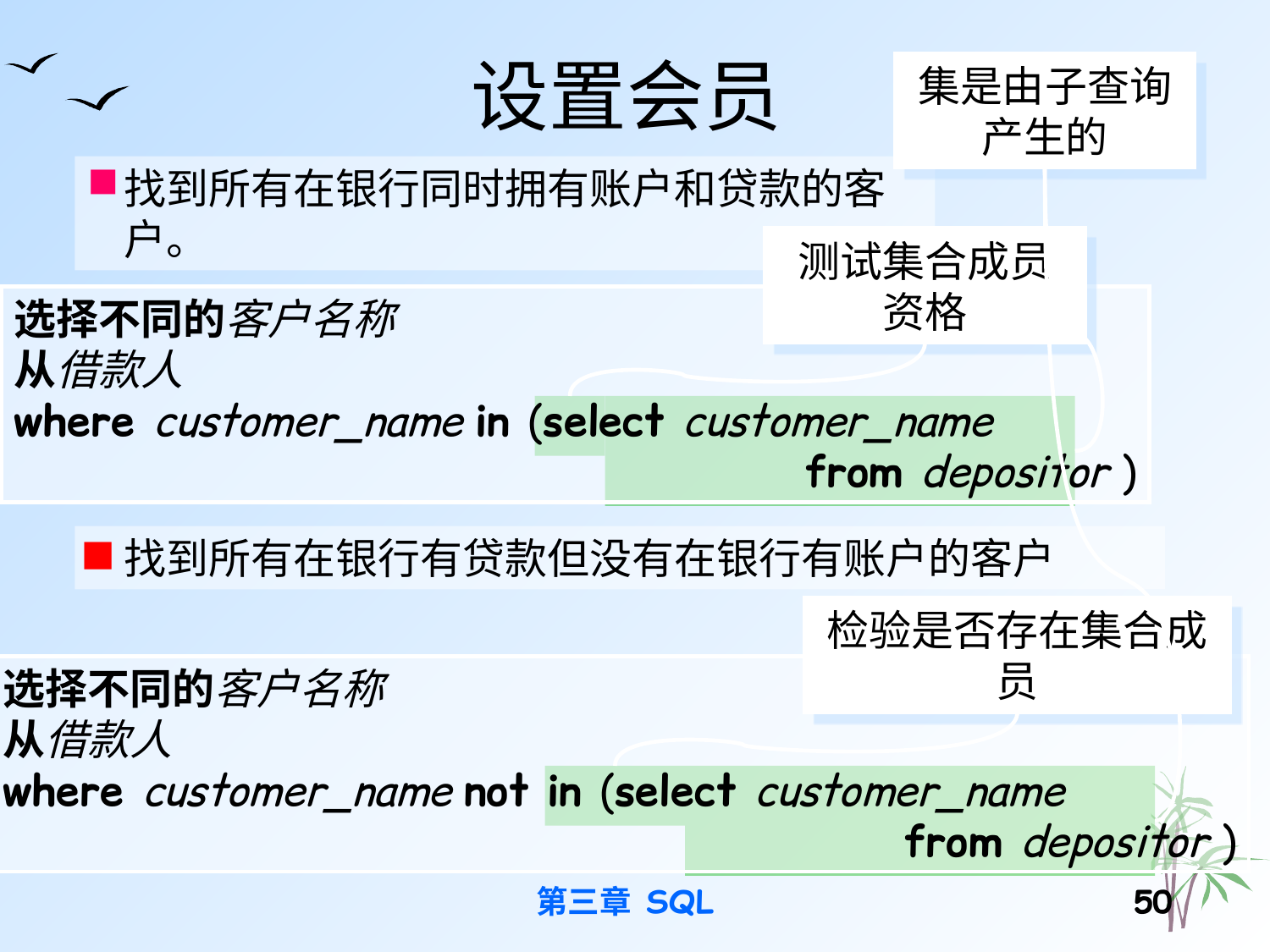

设置会员
集是由子查询产生的
找到所有在银行同时拥有账户和贷款的客户。
测试集合成员资格
选择不同的客户名称
从借款人
where customer_name in (select customer_name
                                           from depositor )

找到所有在银行有贷款但没有在银行有账户的客户
检验是否存在集合成员
选择不同的客户名称
从借款人
where customer_name not in (select customer_name
                                                 from depositor )

第三章 SQL
50